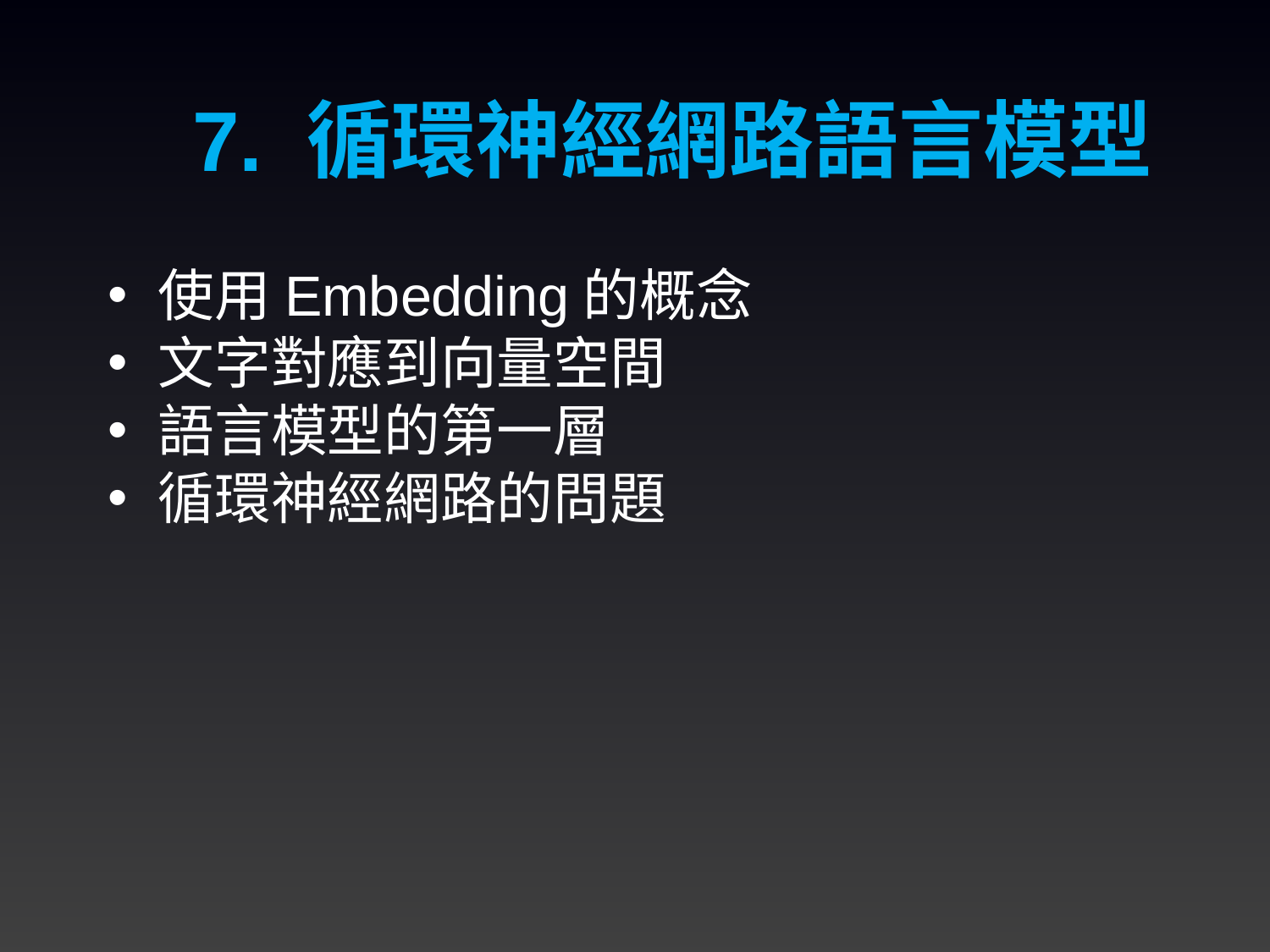

7. 循環神經網路語言模型
使用Embedding的概念
文字對應到向量空間
語言模型的第一層
循環神經網路的問題